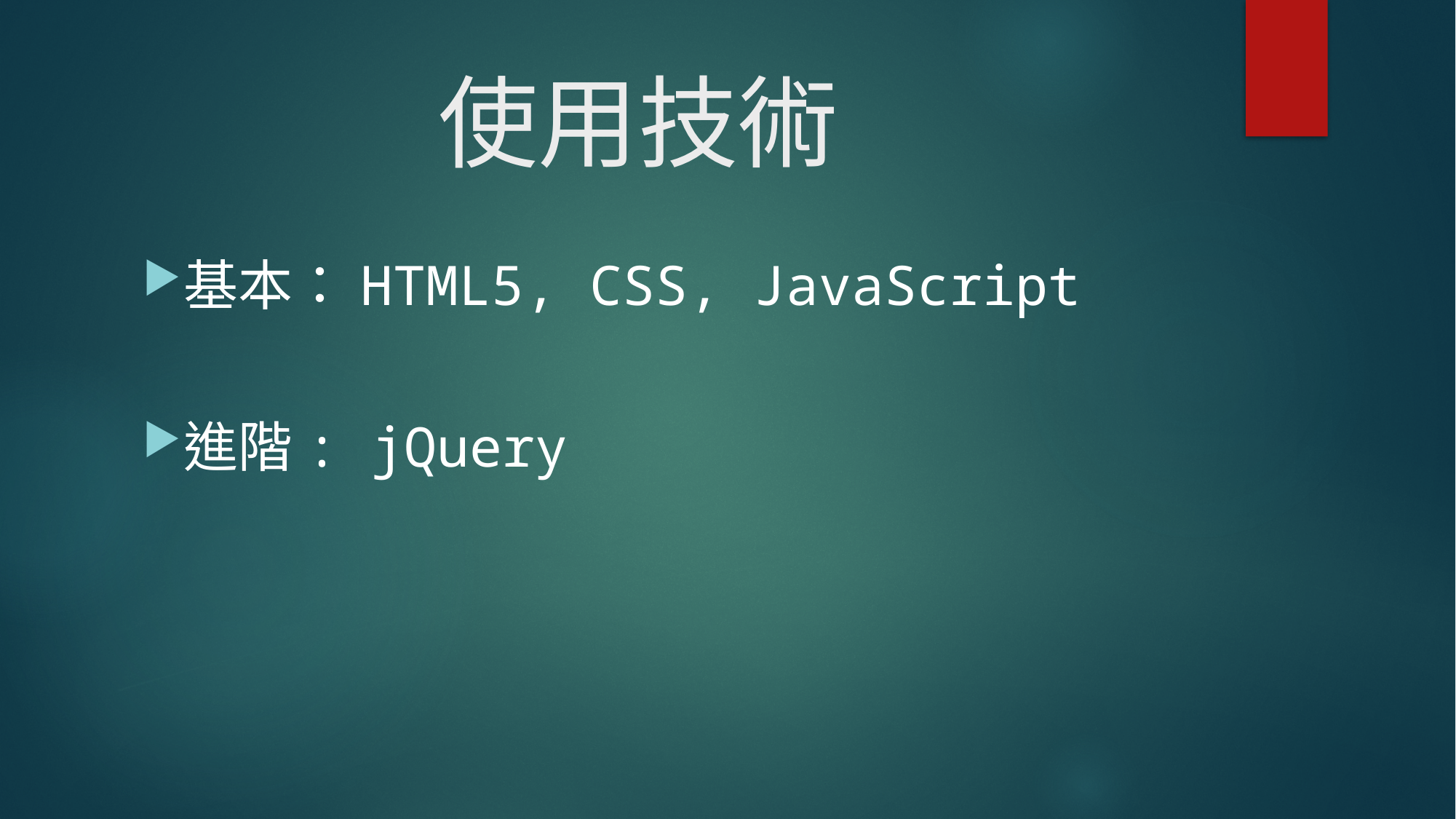

# 使用技術
基本：HTML5, CSS, JavaScript

進階: jQuery